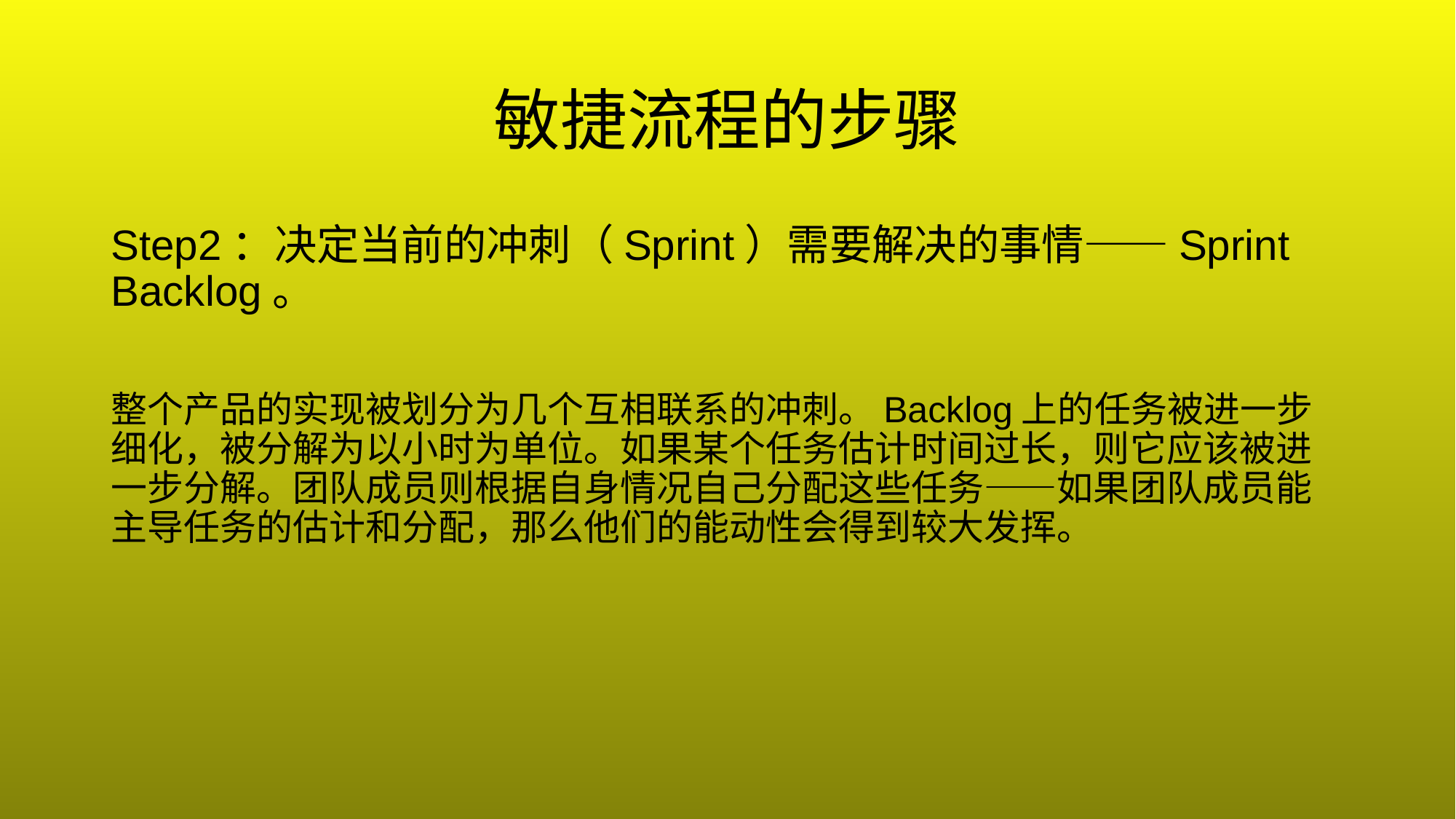

# 敏捷流程的步骤
Step2：决定当前的冲刺（Sprint）需要解决的事情——Sprint Backlog。

整个产品的实现被划分为几个互相联系的冲刺。Backlog上的任务被进一步细化，被分解为以小时为单位。如果某个任务估计时间过长，则它应该被进一步分解。团队成员则根据自身情况自己分配这些任务——如果团队成员能主导任务的估计和分配，那么他们的能动性会得到较大发挥。